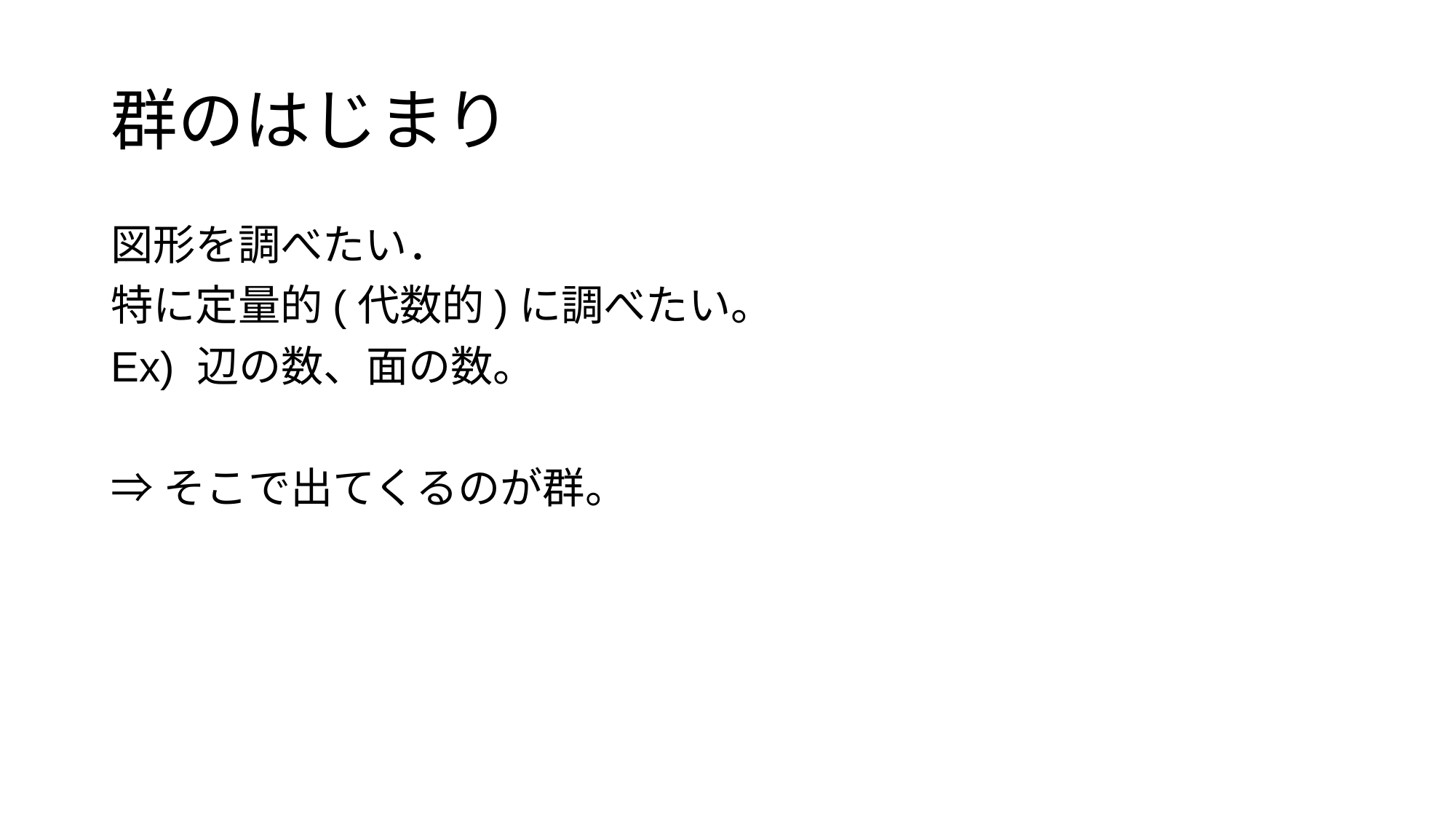

# 群のはじまり
図形を調べたい．
特に定量的(代数的)に調べたい。
Ex) 辺の数、面の数。

⇒そこで出てくるのが群。